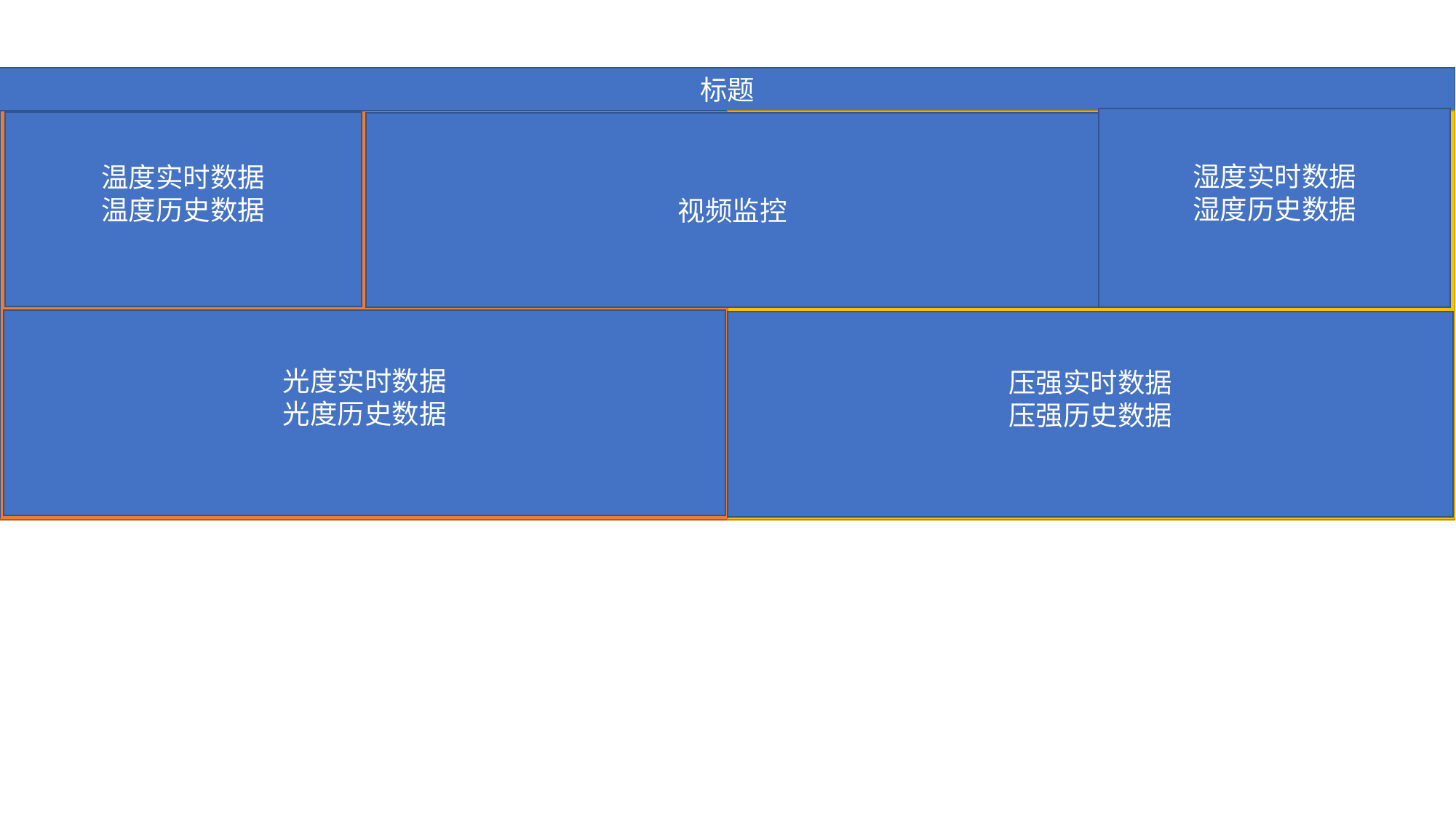

标题
湿度实时数据
湿度历史数据

导航

温度实时数据
温度历史数据

视频监控
光度实时数据
光度历史数据

压强实时数据
压强历史数据